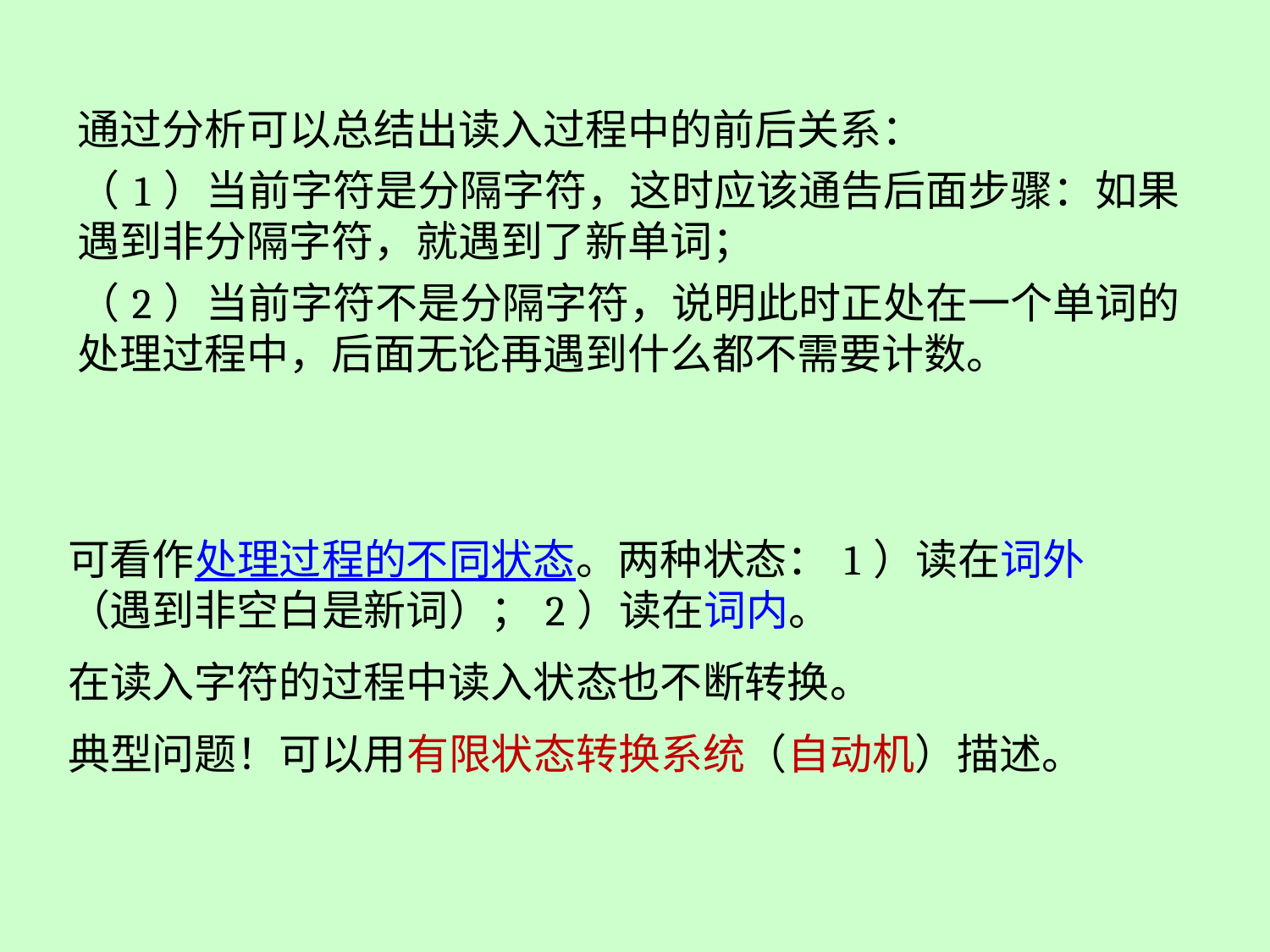

通过分析可以总结出读入过程中的前后关系：
（1）当前字符是分隔字符，这时应该通告后面步骤：如果遇到非分隔字符，就遇到了新单词；
（2）当前字符不是分隔字符，说明此时正处在一个单词的处理过程中，后面无论再遇到什么都不需要计数。
可看作处理过程的不同状态。两种状态：1）读在词外（遇到非空白是新词）；2）读在词内。
在读入字符的过程中读入状态也不断转换。
典型问题！可以用有限状态转换系统（自动机）描述。
112